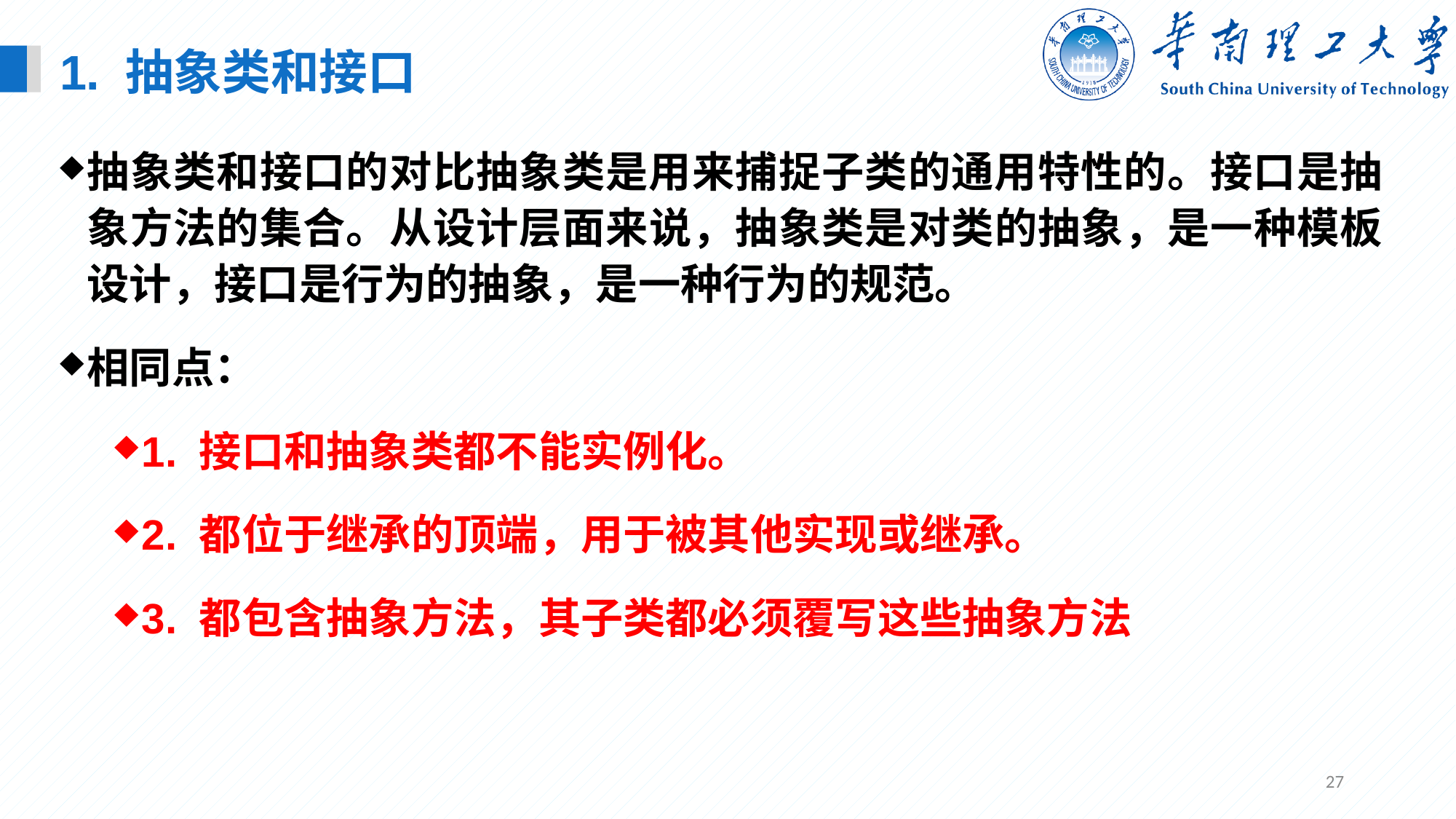

1. 抽象类和接口
抽象类和接口的对比抽象类是用来捕捉子类的通用特性的。接口是抽象方法的集合。从设计层面来说，抽象类是对类的抽象，是一种模板设计，接口是行为的抽象，是一种行为的规范。
相同点：
1. 接口和抽象类都不能实例化。
2. 都位于继承的顶端，用于被其他实现或继承。
3. 都包含抽象方法，其子类都必须覆写这些抽象方法
27